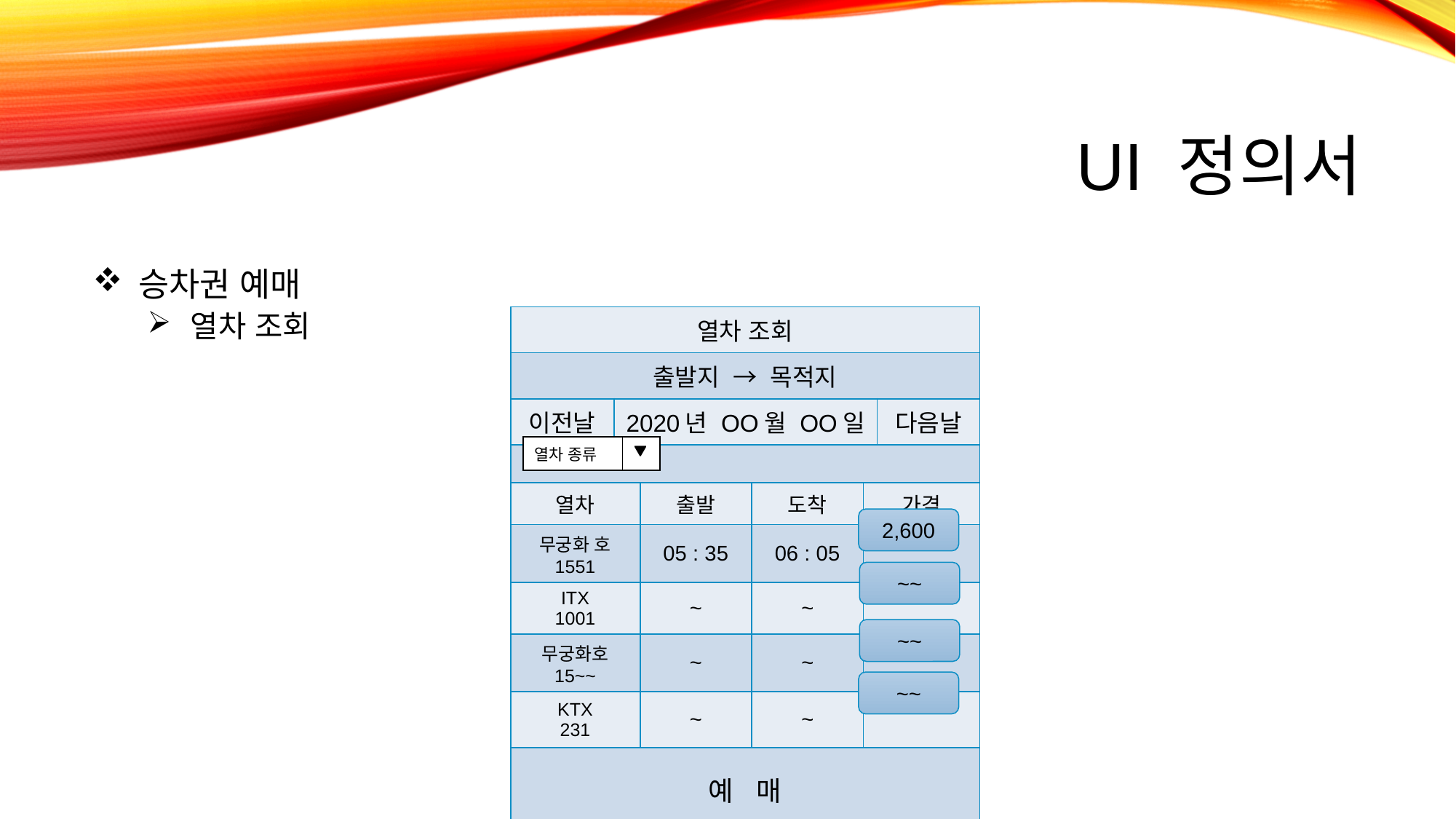

# ui 정의서
 승차권 예매
 열차 조회
| 열차 조회 |  |  |  |  |  |
| --- | --- | --- | --- | --- | --- |
| 출발지 → 목적지 |  |  |  |  |  |
| 이전날 | 2020년 OO월 OO일 |  |  |  | 다음날 |
|  |  |  |  |  |  |
| 열차 |  | 출발 | 도착 | 가격 |  |
| 무궁화 호 1551 |  | 05 : 35 | 06 : 05 |  |  |
| ITX 1001 |  | ~ | ~ |  |  |
| 무궁화호 15~~ |  | ~ | ~ |  |  |
| KTX 231 |  | ~ | ~ |  |  |
| 예 매 |  |  |  |  |  |
| 열차 종류 | ▼ |
| --- | --- |
2,600
~~
~~
~~